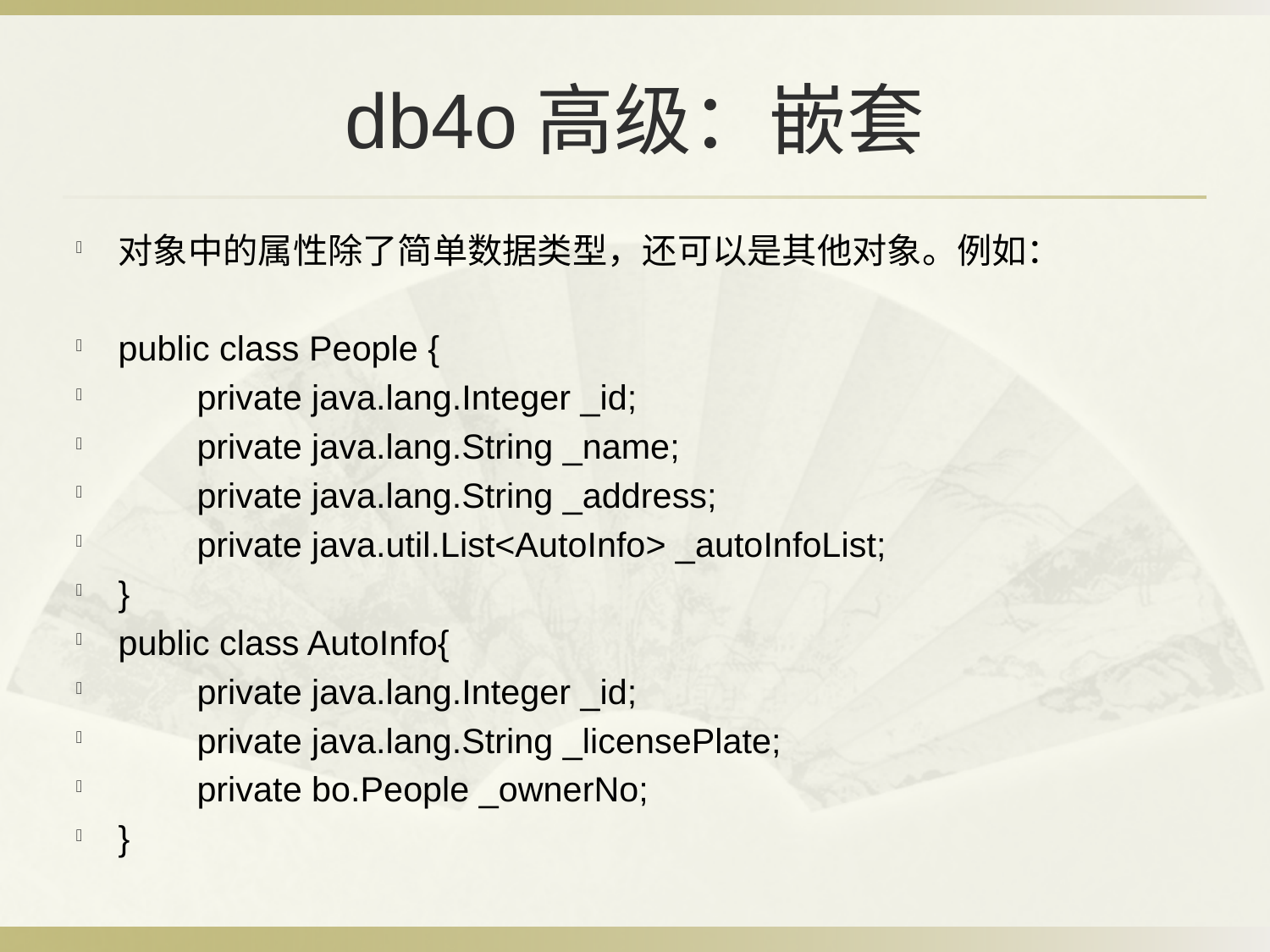

# db4o高级：嵌套
对象中的属性除了简单数据类型，还可以是其他对象。例如：

public class People {
	private java.lang.Integer _id;
	private java.lang.String _name;
	private java.lang.String _address;
	private java.util.List<AutoInfo> _autoInfoList;
}
public class AutoInfo{
	private java.lang.Integer _id;
	private java.lang.String _licensePlate;
	private bo.People _ownerNo;
}